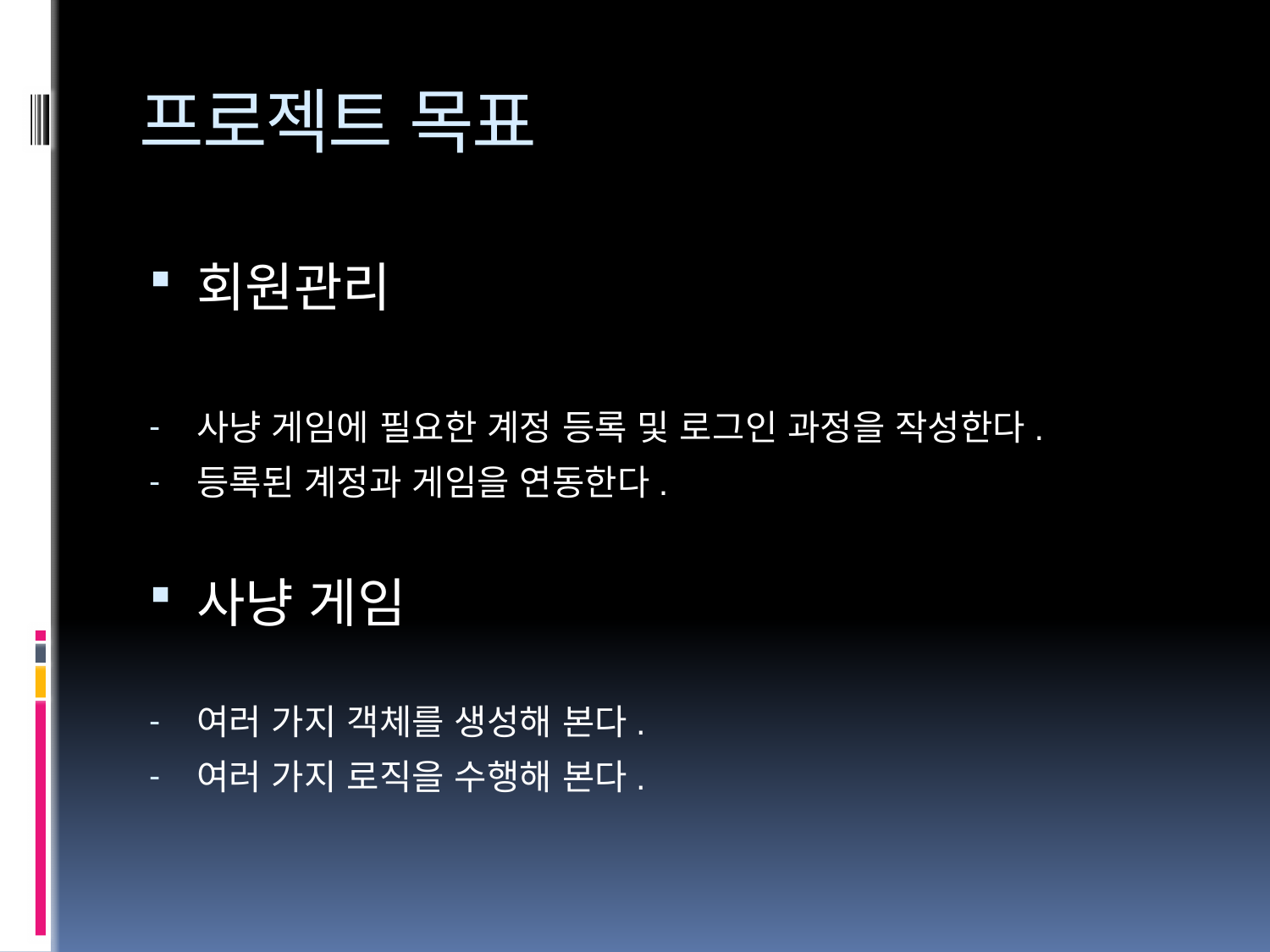

# 프로젝트 목표
회원관리

사냥 게임에 필요한 계정 등록 및 로그인 과정을 작성한다.
등록된 계정과 게임을 연동한다.

사냥 게임

여러 가지 객체를 생성해 본다.
여러 가지 로직을 수행해 본다.